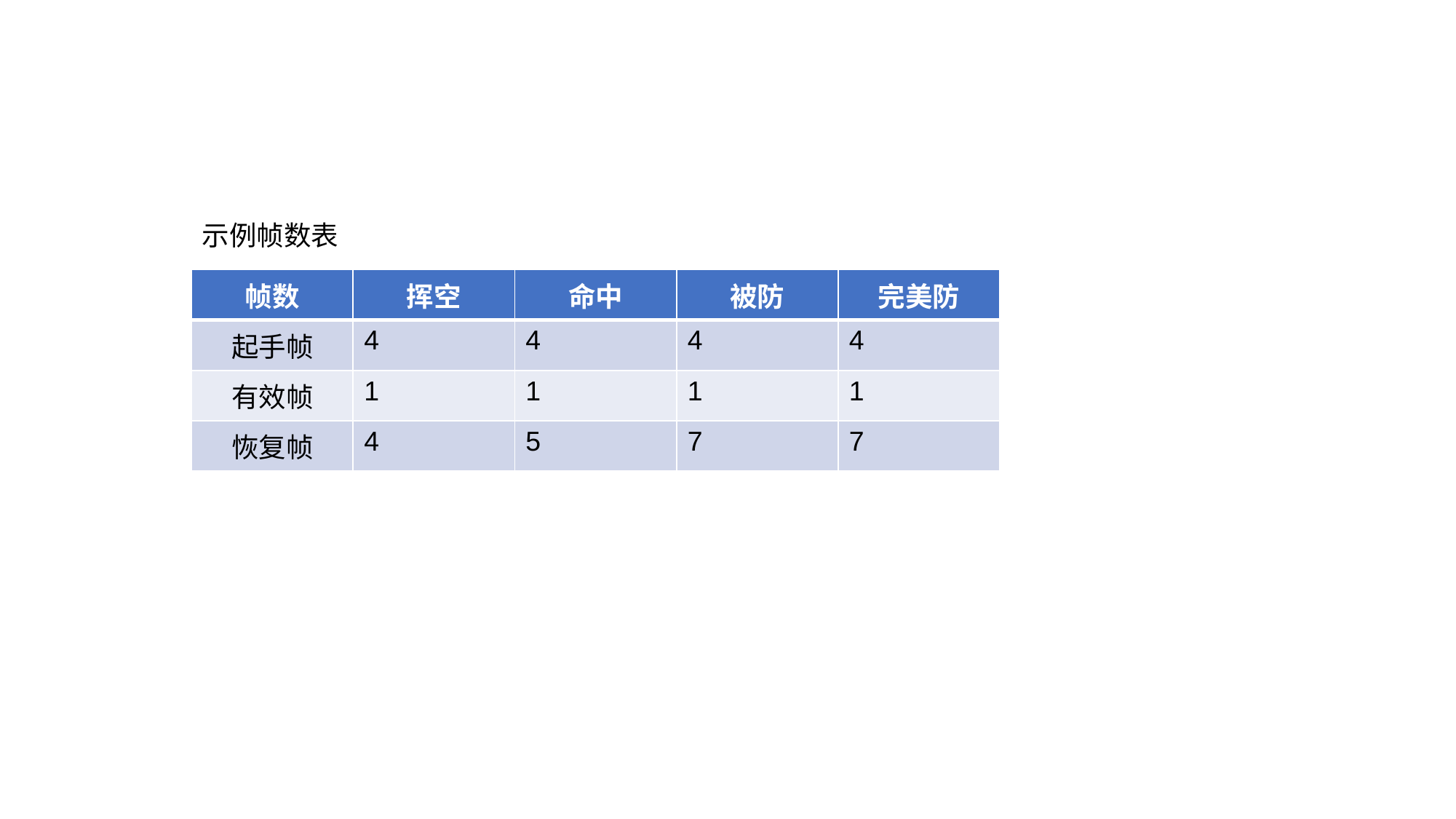

示例帧数表
| 帧数 | 挥空 | 命中 | 被防 | 完美防 |
| --- | --- | --- | --- | --- |
| 起手帧 | 4 | 4 | 4 | 4 |
| 有效帧 | 1 | 1 | 1 | 1 |
| 恢复帧 | 4 | 5 | 7 | 7 |